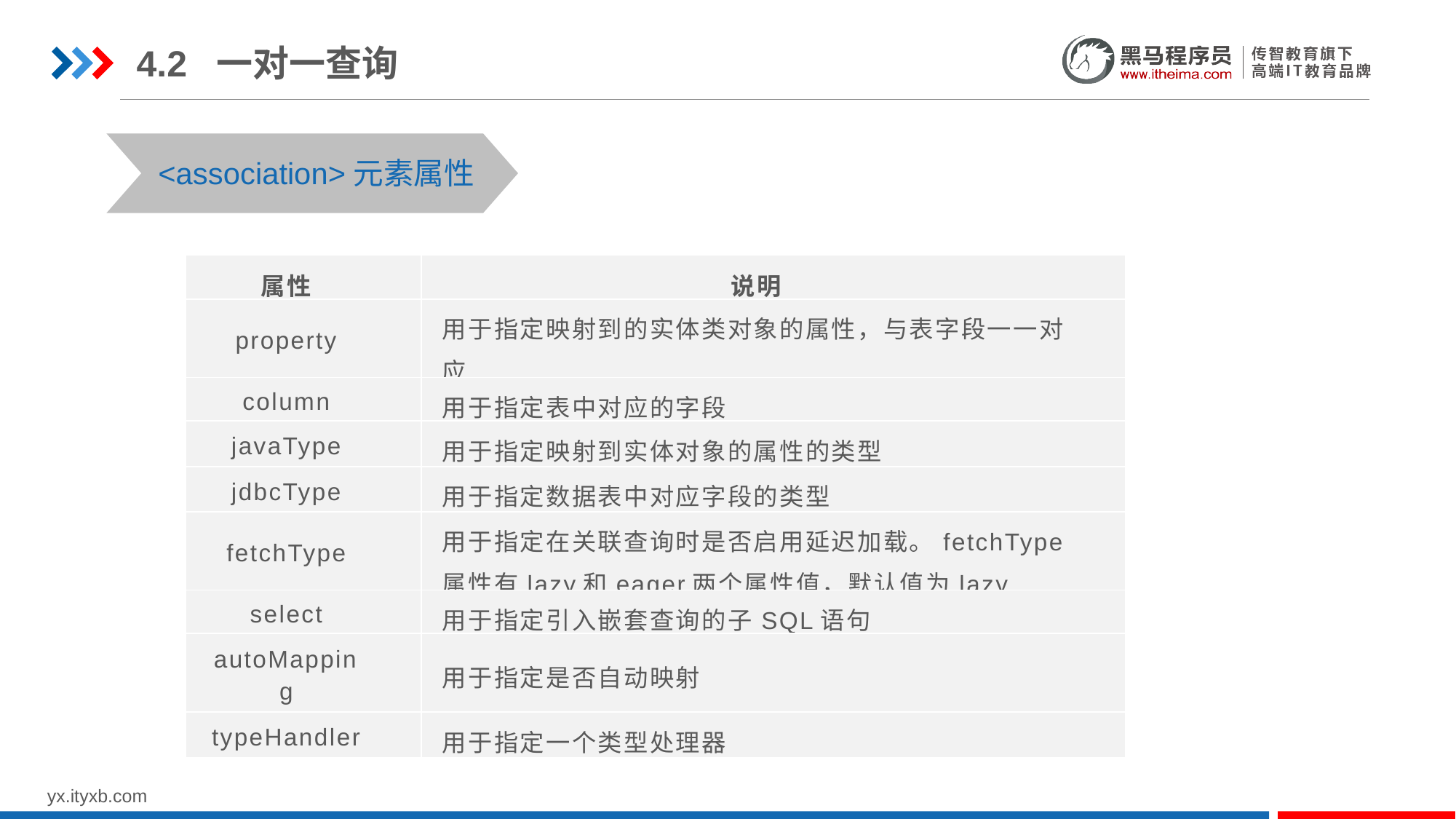

4.2  一对一查询

<association>元素属性
| 属性 | 说明 |
| --- | --- |
| property | 用于指定映射到的实体类对象的属性，与表字段一一对应 |
| column | 用于指定表中对应的字段 |
| javaType | 用于指定映射到实体对象的属性的类型 |
| jdbcType | 用于指定数据表中对应字段的类型 |
| fetchType | 用于指定在关联查询时是否启用延迟加载。fetchType属性有lazy和eager两个属性值，默认值为lazy |
| select | 用于指定引入嵌套查询的子SQL语句 |
| autoMapping | 用于指定是否自动映射 |
| typeHandler | 用于指定一个类型处理器 |